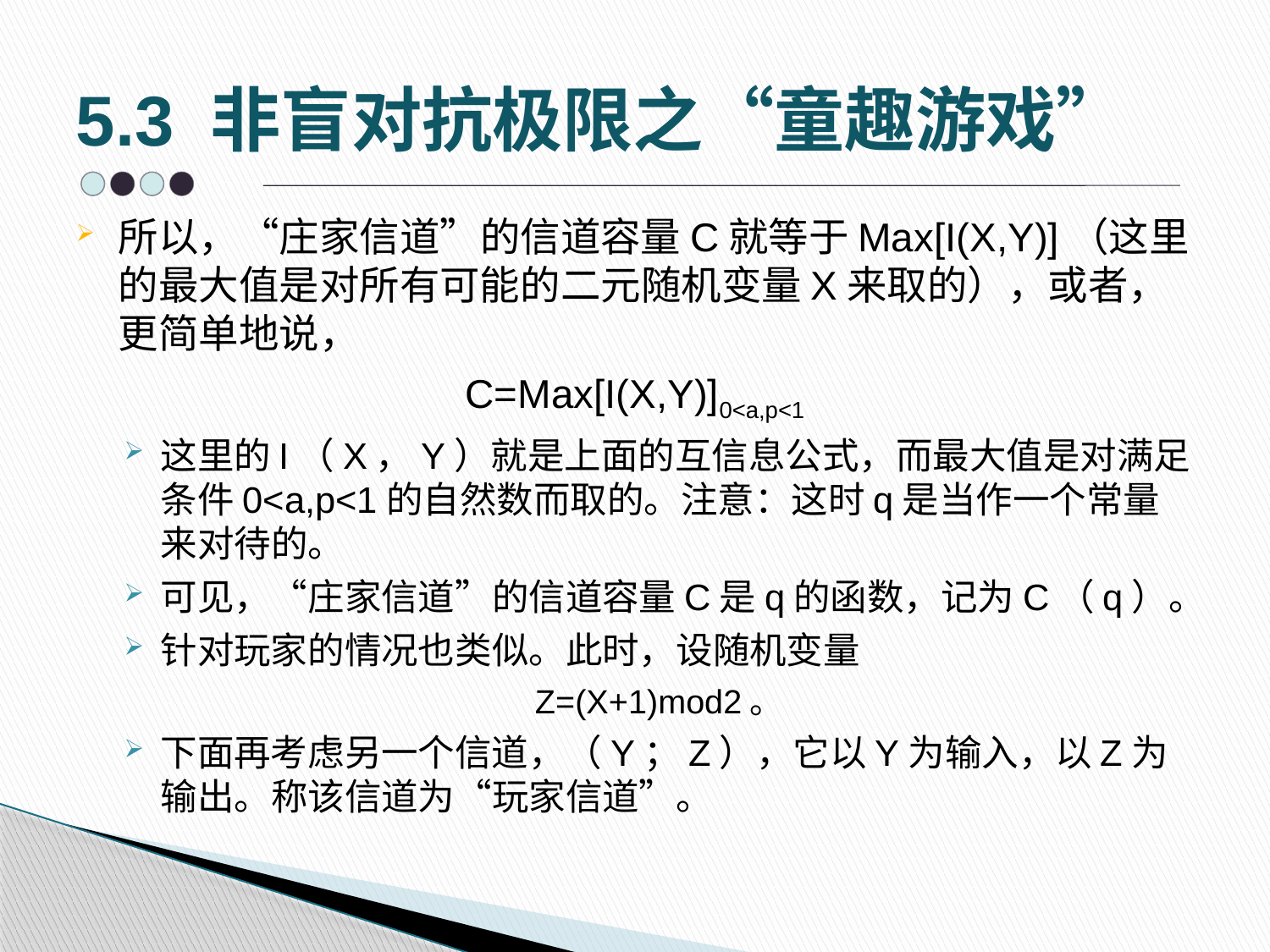

# 5.3 非盲对抗极限之“童趣游戏”

所以，“庄家信道”的信道容量C就等于Max[I(X,Y)]（这里的最大值是对所有可能的二元随机变量X来取的），或者，更简单地说，
C=Max[I(X,Y)]0<a,p<1
这里的I（X，Y）就是上面的互信息公式，而最大值是对满足条件0<a,p<1的自然数而取的。注意：这时q是当作一个常量来对待的。
可见，“庄家信道”的信道容量C是q的函数，记为C（q）。
针对玩家的情况也类似。此时，设随机变量
Z=(X+1)mod2。
下面再考虑另一个信道，（Y；Z），它以Y为输入，以Z为输出。称该信道为“玩家信道”。